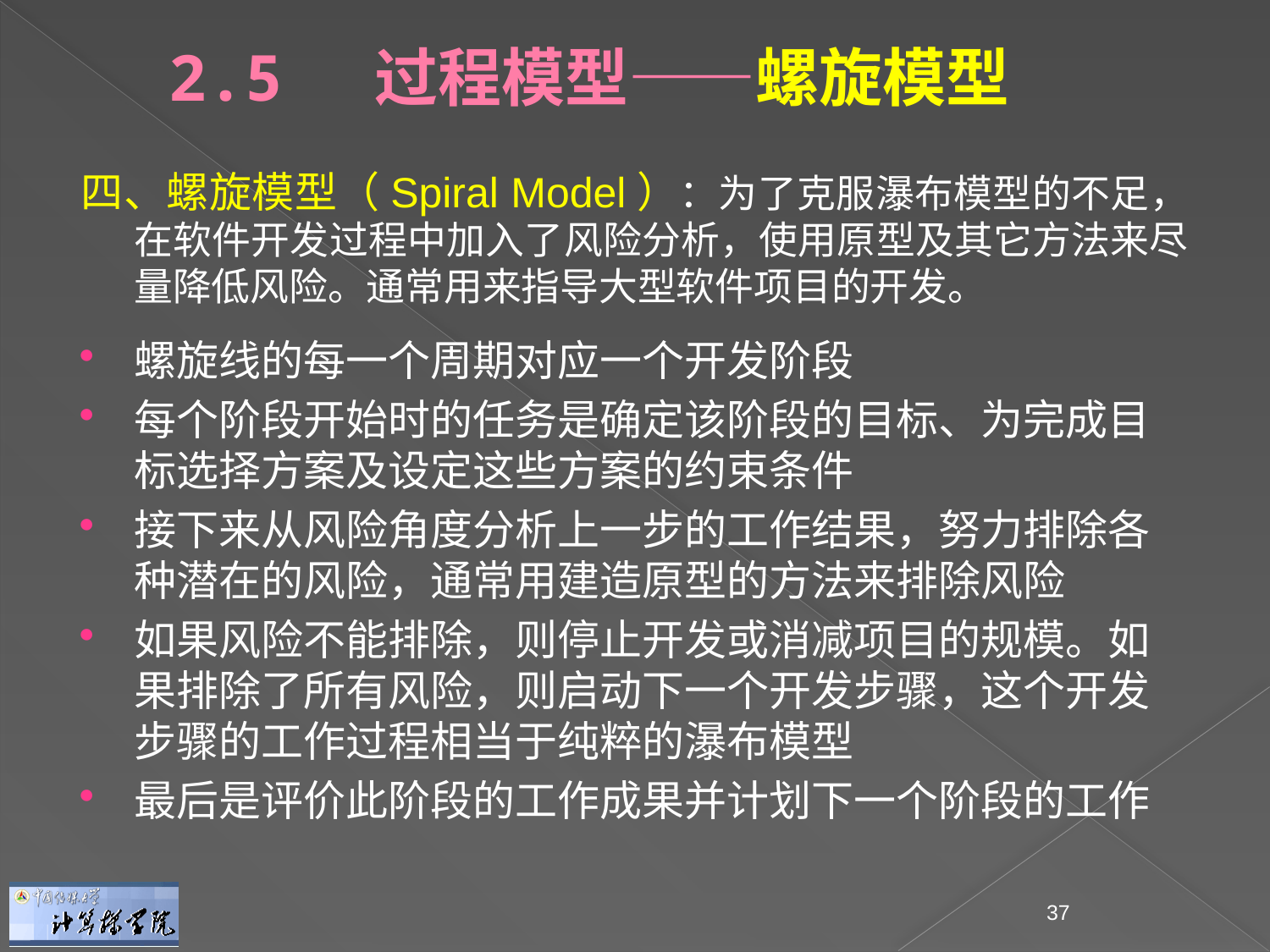

2.5  过程模型——螺旋模型
四、螺旋模型（Spiral Model）：为了克服瀑布模型的不足，在软件开发过程中加入了风险分析，使用原型及其它方法来尽量降低风险。通常用来指导大型软件项目的开发。
螺旋线的每一个周期对应一个开发阶段
每个阶段开始时的任务是确定该阶段的目标、为完成目标选择方案及设定这些方案的约束条件
接下来从风险角度分析上一步的工作结果，努力排除各种潜在的风险，通常用建造原型的方法来排除风险
如果风险不能排除，则停止开发或消减项目的规模。如果排除了所有风险，则启动下一个开发步骤，这个开发步骤的工作过程相当于纯粹的瀑布模型
最后是评价此阶段的工作成果并计划下一个阶段的工作

37